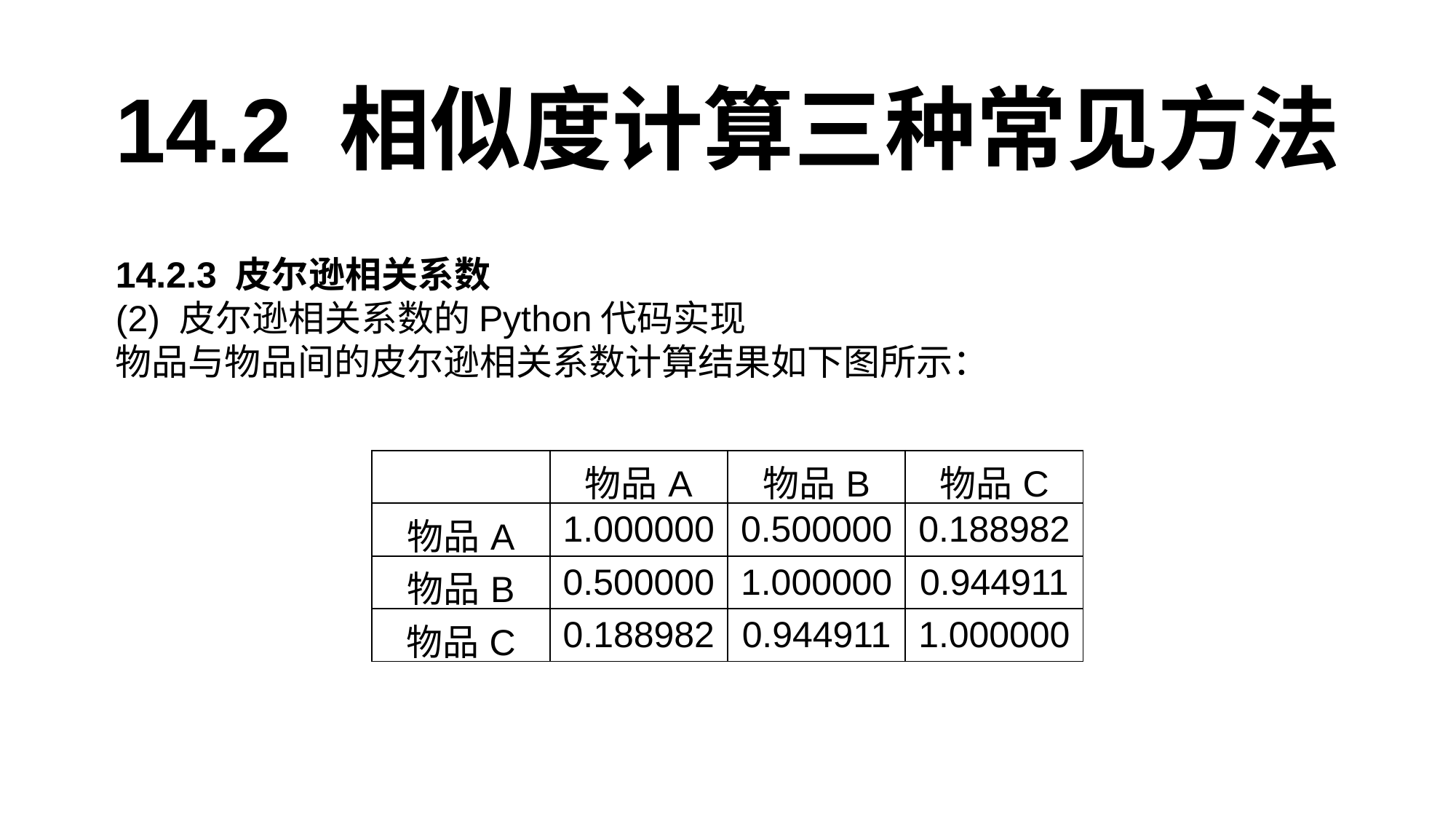

14.2 相似度计算三种常见方法
14.2.3 皮尔逊相关系数
(2) 皮尔逊相关系数的Python代码实现
物品与物品间的皮尔逊相关系数计算结果如下图所示：
|  | 物品A | 物品B | 物品C |
| --- | --- | --- | --- |
| 物品A | 1.000000 | 0.500000 | 0.188982 |
| 物品B | 0.500000 | 1.000000 | 0.944911 |
| 物品C | 0.188982 | 0.944911 | 1.000000 |